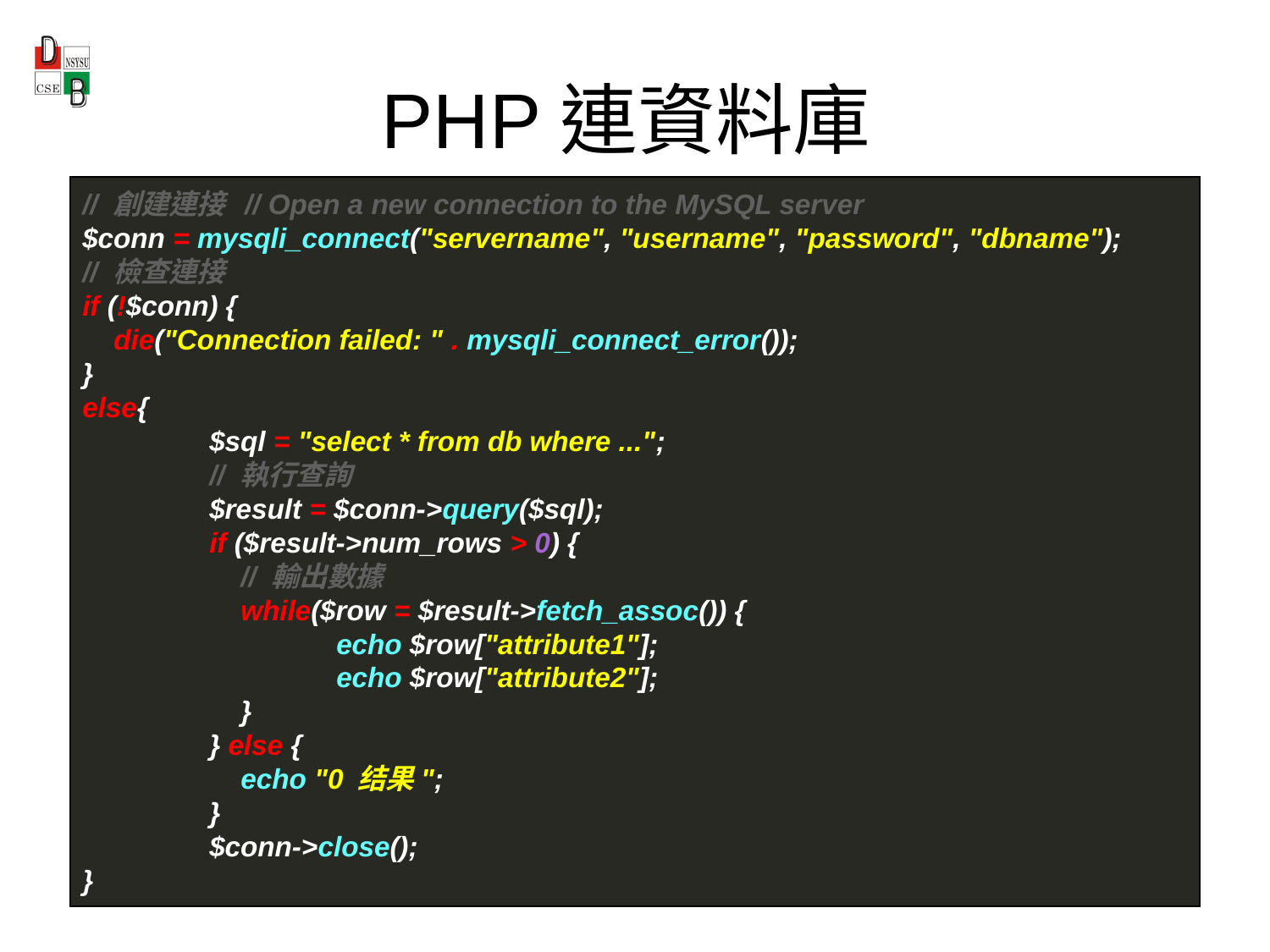

# PHP連資料庫
// 創建連接  // Open a new connection to the MySQL server
$conn = mysqli_connect("servername", "username", "password", "dbname");
// 檢查連接
if (!$conn) {
    die("Connection failed: " . mysqli_connect_error());
}
else{
	$sql = "select * from db where ...";
	// 執行查詢
	$result = $conn->query($sql);
	if ($result->num_rows > 0) {
	    // 輸出數據
	    while($row = $result->fetch_assoc()) {
	    	echo $row["attribute1"];
	    	echo $row["attribute2"];
	    }
	} else {
	    echo "0 结果";
	}
	$conn->close();
}
PHP - 7